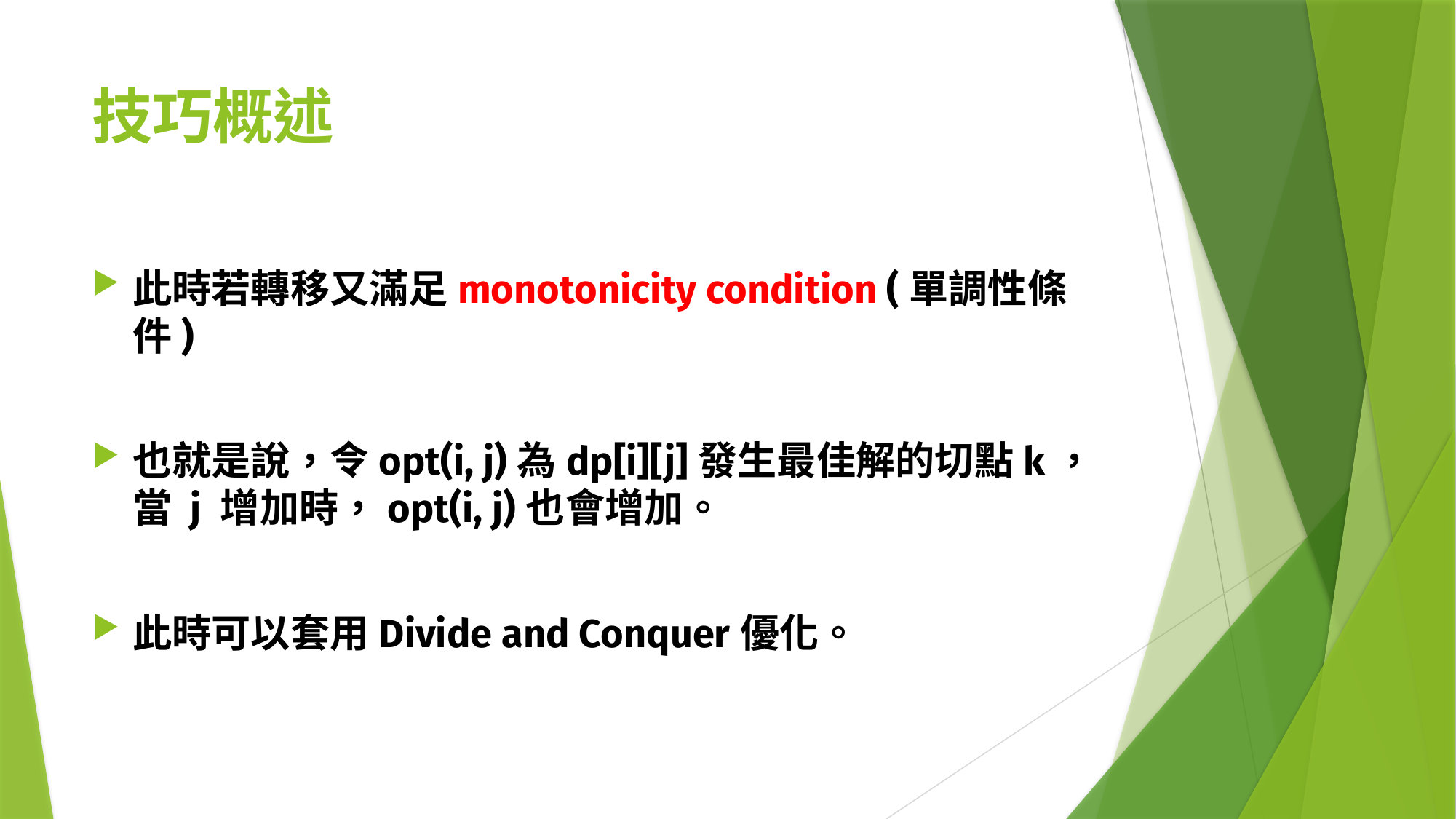

# 技巧概述
此時若轉移又滿足monotonicity condition (單調性條件)

也就是說，令opt(i, j)為dp[i][j]發生最佳解的切點k，當 j 增加時，opt(i, j)也會增加。

此時可以套用Divide and Conquer優化。